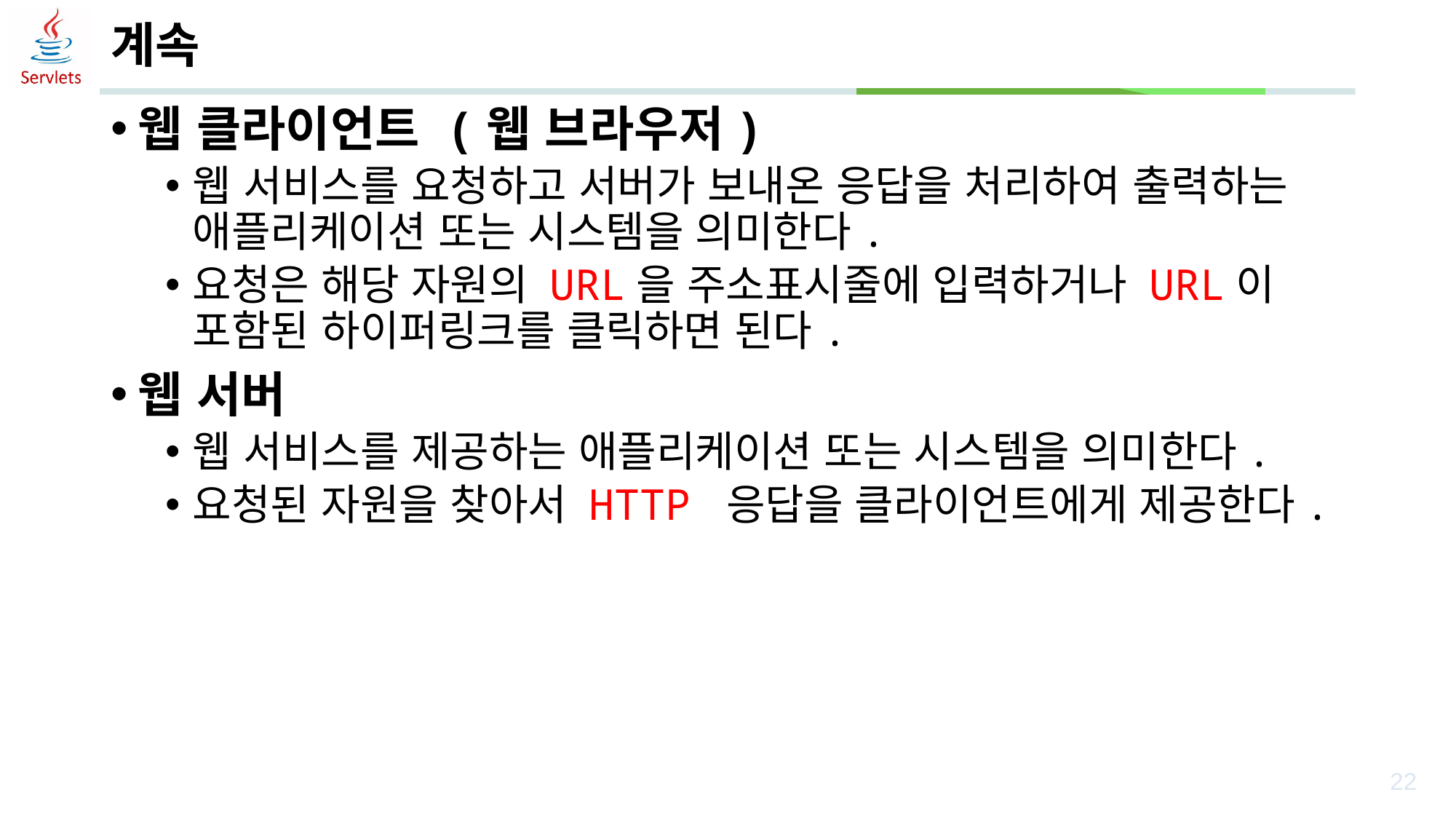

# 계속
웹 클라이언트 (웹 브라우저)
웹 서비스를 요청하고 서버가 보내온 응답을 처리하여 출력하는 애플리케이션 또는 시스템을 의미한다.
요청은 해당 자원의 URL을 주소표시줄에 입력하거나 URL이 포함된 하이퍼링크를 클릭하면 된다.
웹 서버
웹 서비스를 제공하는 애플리케이션 또는 시스템을 의미한다.
요청된 자원을 찾아서 HTTP 응답을 클라이언트에게 제공한다.
22